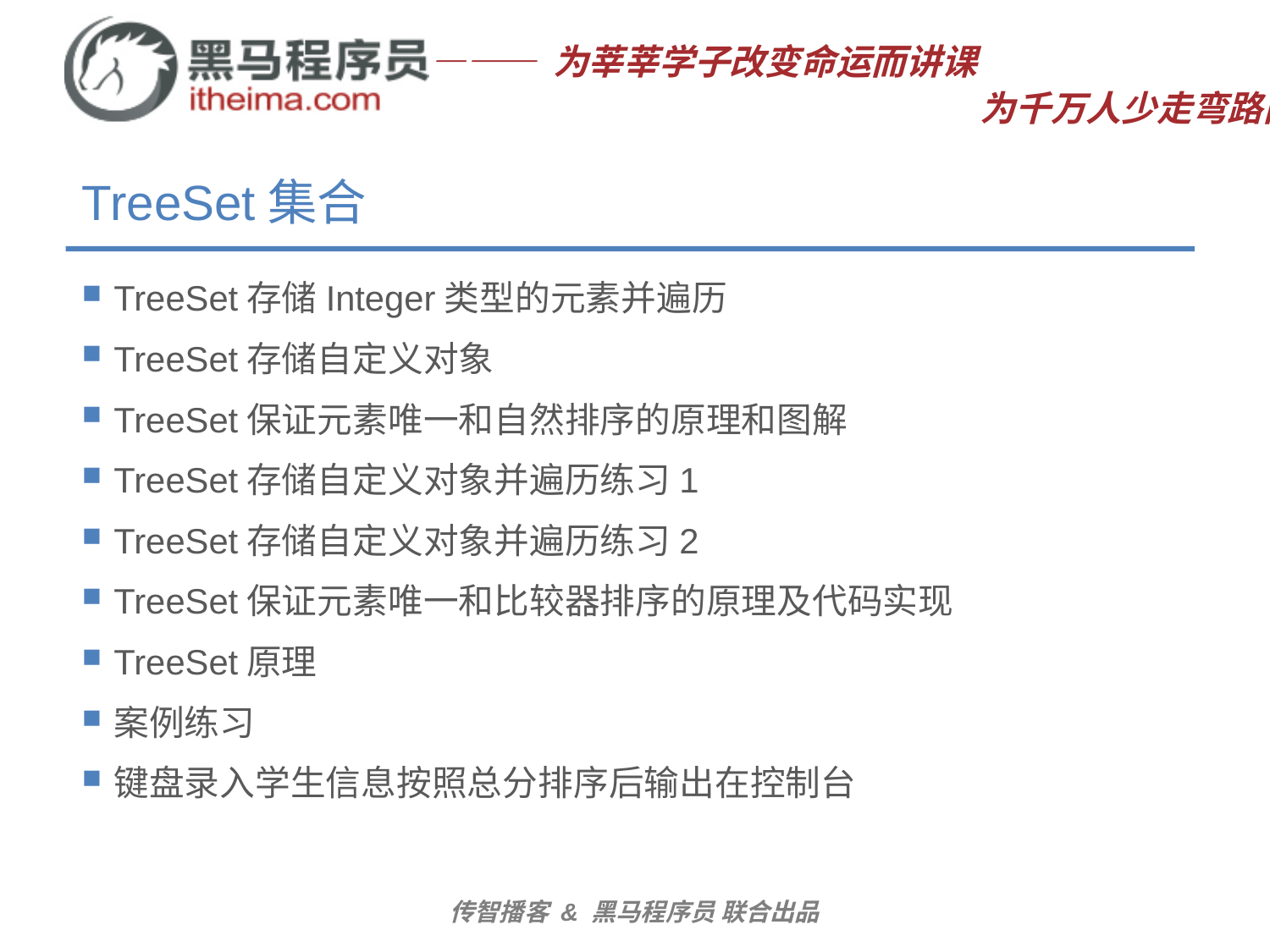

# TreeSet集合
TreeSet存储Integer类型的元素并遍历
TreeSet存储自定义对象
TreeSet保证元素唯一和自然排序的原理和图解
TreeSet存储自定义对象并遍历练习1
TreeSet存储自定义对象并遍历练习2
TreeSet保证元素唯一和比较器排序的原理及代码实现
TreeSet原理
案例练习
键盘录入学生信息按照总分排序后输出在控制台